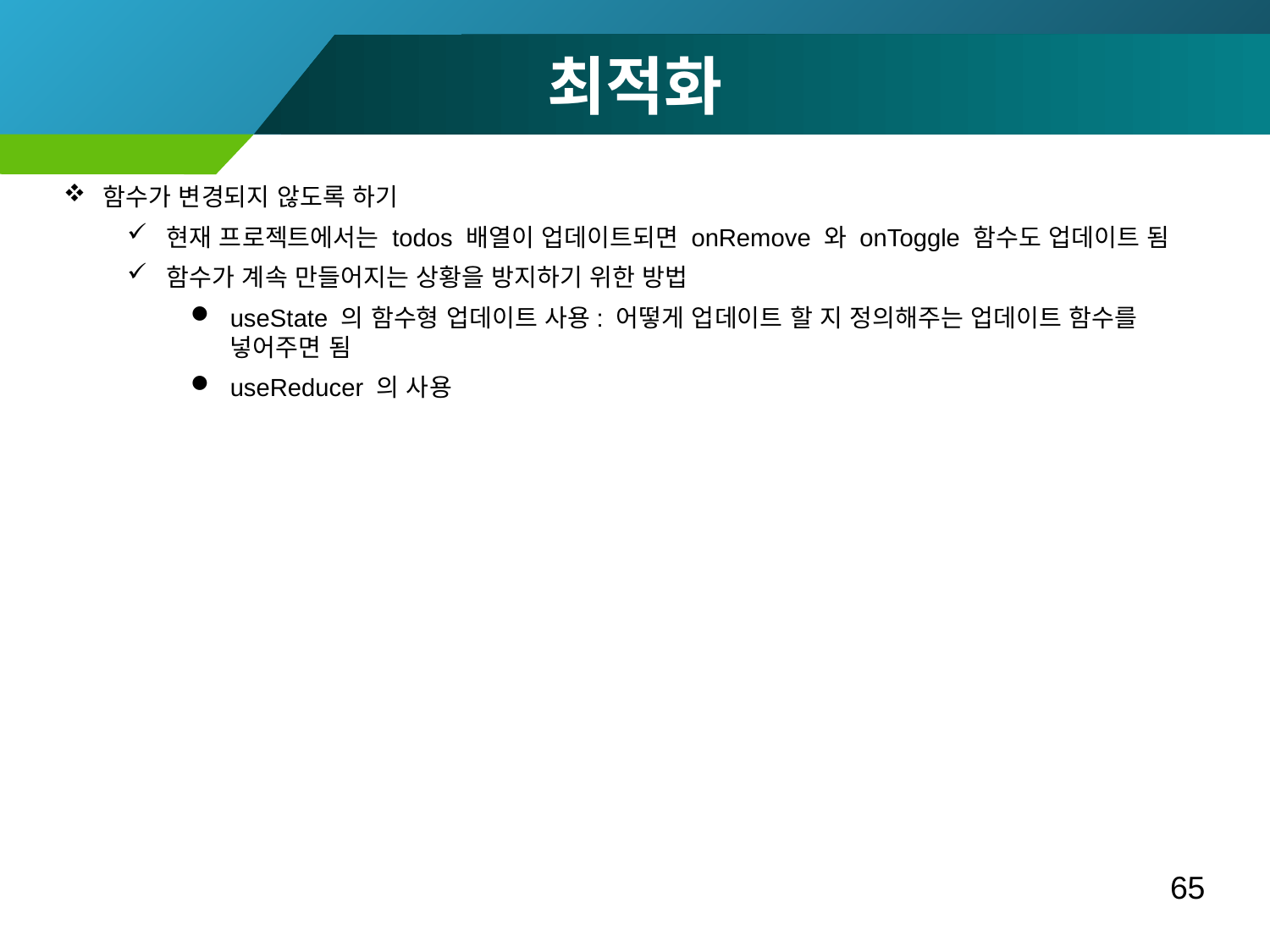

최적화
함수가 변경되지 않도록 하기
현재 프로젝트에서는 todos 배열이 업데이트되면 onRemove 와 onToggle 함수도 업데이트 됨
함수가 계속 만들어지는 상황을 방지하기 위한 방법
useState 의 함수형 업데이트 사용: 어떻게 업데이트 할 지 정의해주는 업데이트 함수를 넣어주면 됨
useReducer 의 사용

65